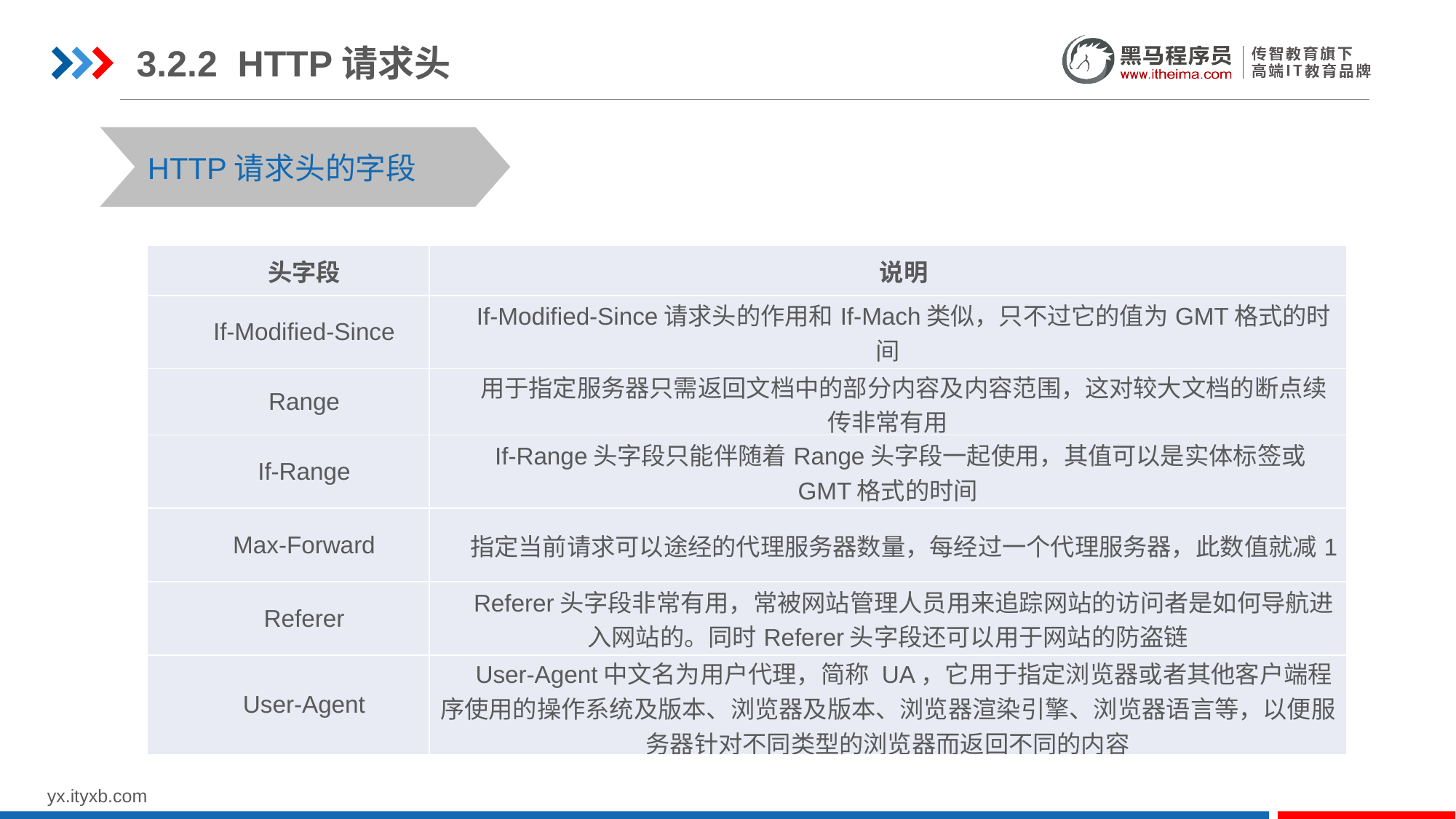

3.2.2  HTTP请求头

HTTP请求头的字段
| 头字段 | 说明 |
| --- | --- |
| If-Modified-Since | If-Modified-Since请求头的作用和If-Mach类似，只不过它的值为GMT格式的时间 |
| Range | 用于指定服务器只需返回文档中的部分内容及内容范围，这对较大文档的断点续传非常有用 |
| If-Range | If-Range头字段只能伴随着Range头字段一起使用，其值可以是实体标签或GMT格式的时间 |
| Max-Forward | 指定当前请求可以途经的代理服务器数量，每经过一个代理服务器，此数值就减1 |
| Referer | Referer头字段非常有用，常被网站管理人员用来追踪网站的访问者是如何导航进入网站的。同时Referer头字段还可以用于网站的防盗链 |
| User-Agent | User-Agent中文名为用户代理，简称 UA，它用于指定浏览器或者其他客户端程序使用的操作系统及版本、浏览器及版本、浏览器渲染引擎、浏览器语言等，以便服务器针对不同类型的浏览器而返回不同的内容 |